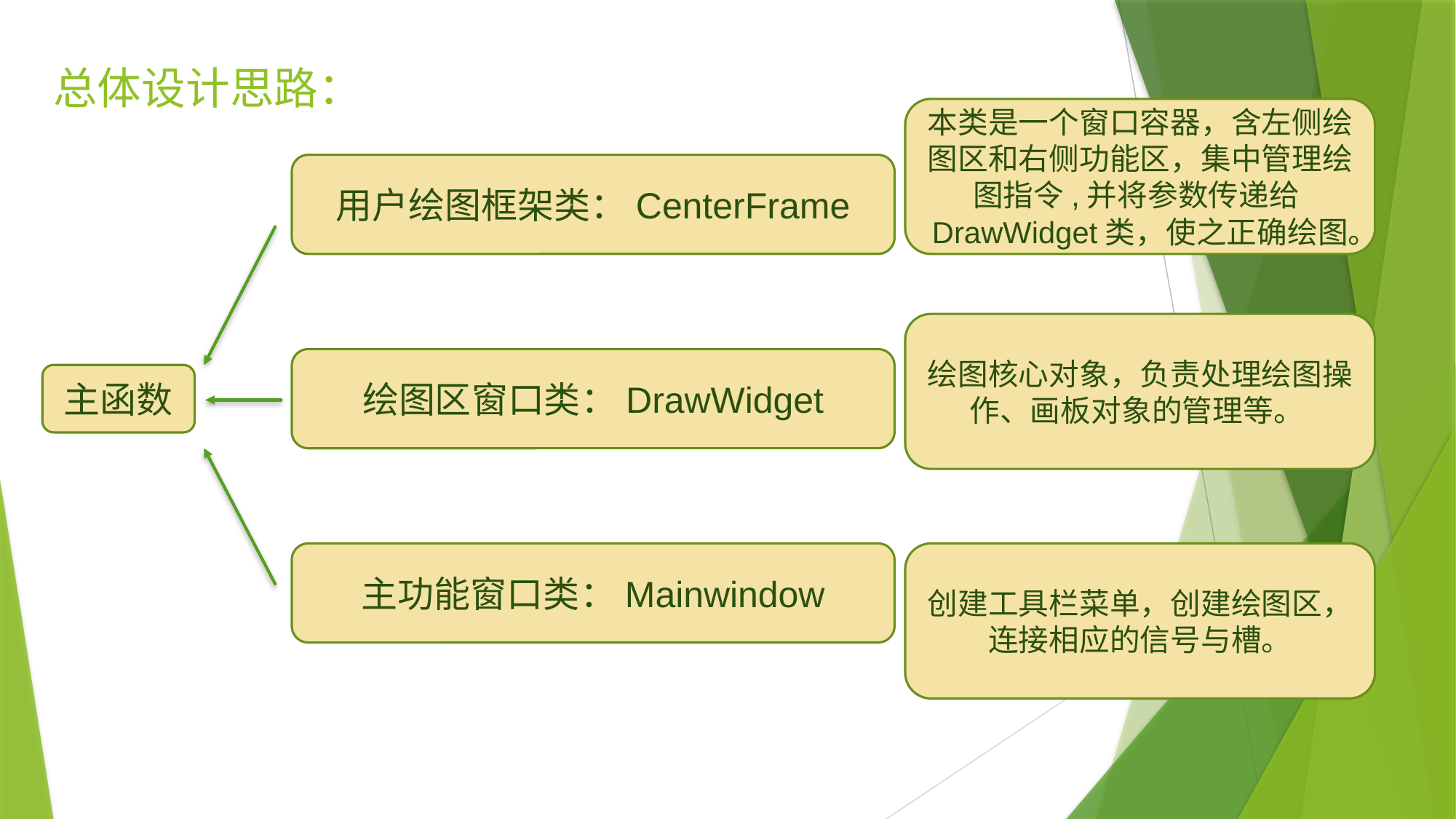

# 总体设计思路：
本类是一个窗口容器，含左侧绘图区和右侧功能区，集中管理绘图指令,并将参数传递给DrawWidget类，使之正确绘图。
用户绘图框架类：CenterFrame
绘图核心对象，负责处理绘图操作、画板对象的管理等。
绘图区窗口类：DrawWidget
主函数
主功能窗口类：Mainwindow
创建工具栏菜单，创建绘图区， 连接相应的信号与槽。